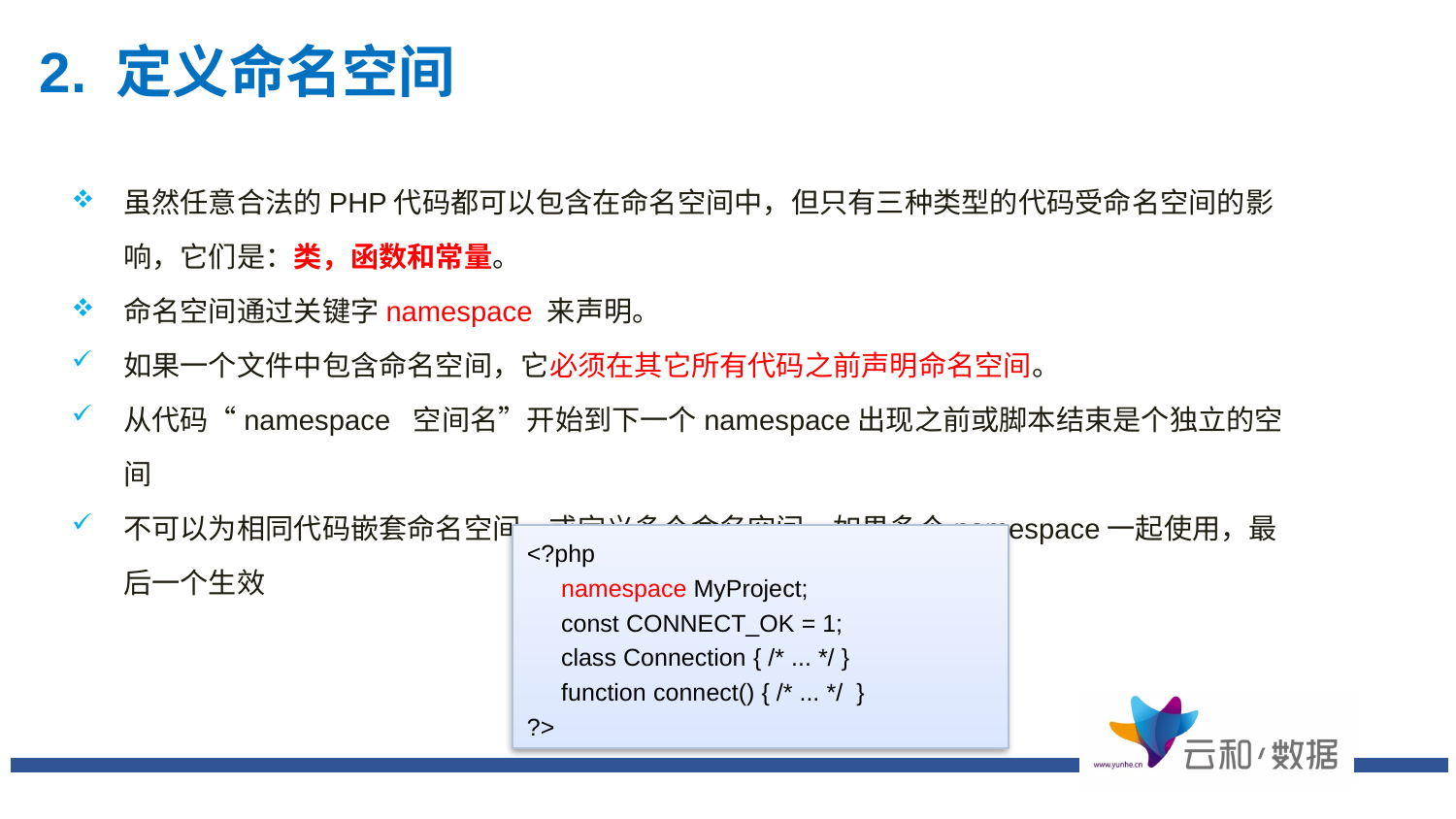

# 2. 定义命名空间
虽然任意合法的PHP代码都可以包含在命名空间中，但只有三种类型的代码受命名空间的影响，它们是：类，函数和常量。
命名空间通过关键字namespace 来声明。
如果一个文件中包含命名空间，它必须在其它所有代码之前声明命名空间。
从代码“namespace  空间名”开始到下一个namespace出现之前或脚本结束是个独立的空间
不可以为相同代码嵌套命名空间，或定义多个命名空间，如果多个namespace一起使用，最后一个生效

<?php
     namespace MyProject;
     const CONNECT_OK = 1;
     class Connection { /* ... */ }
     function connect() { /* ... */  }
?>
5